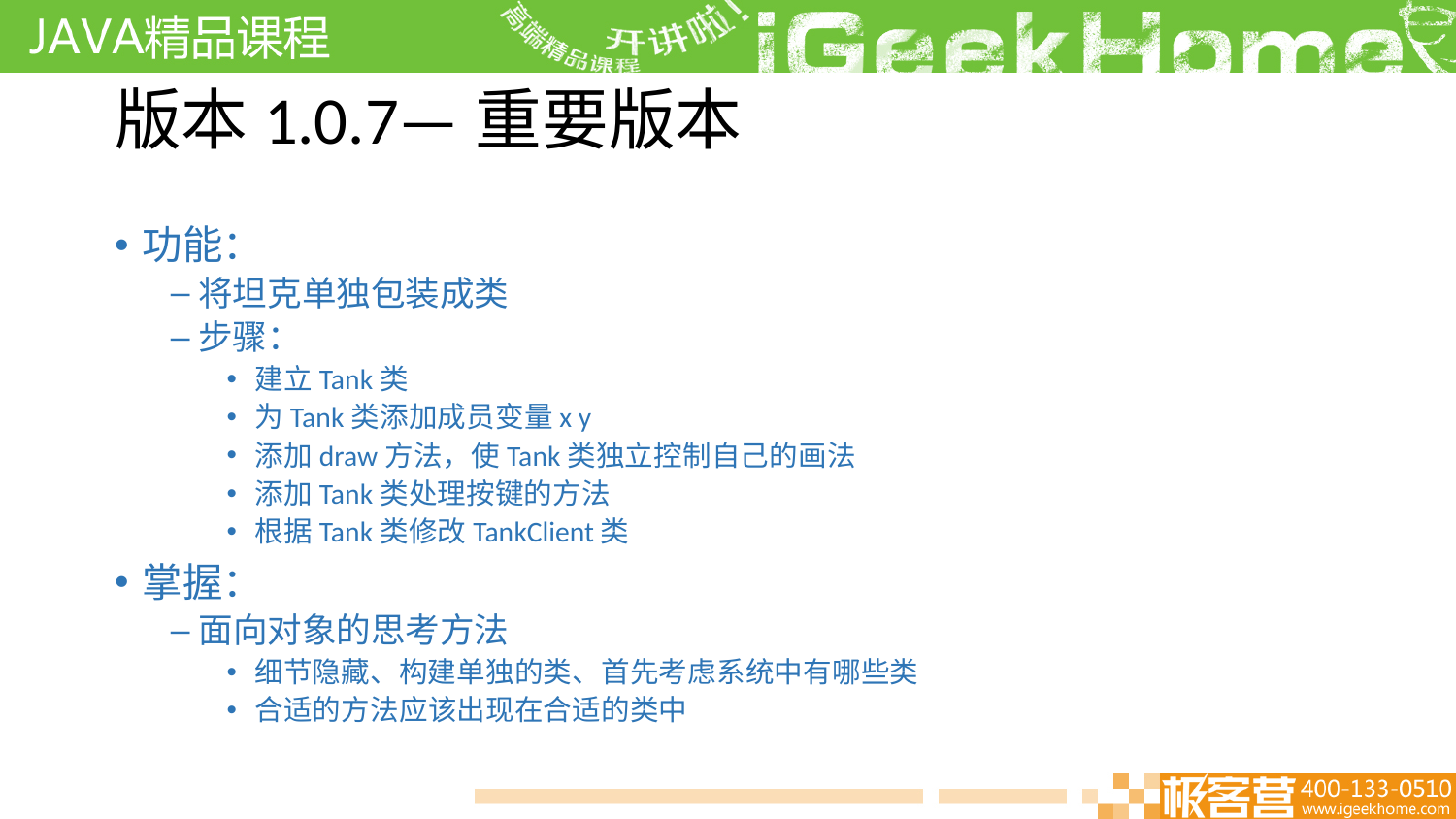

# 版本1.0.7—重要版本
功能：
将坦克单独包装成类
步骤：
建立Tank类
为Tank类添加成员变量x y
添加draw方法，使Tank类独立控制自己的画法
添加Tank类处理按键的方法
根据Tank类修改TankClient类
掌握：
面向对象的思考方法
细节隐藏、构建单独的类、首先考虑系统中有哪些类
合适的方法应该出现在合适的类中